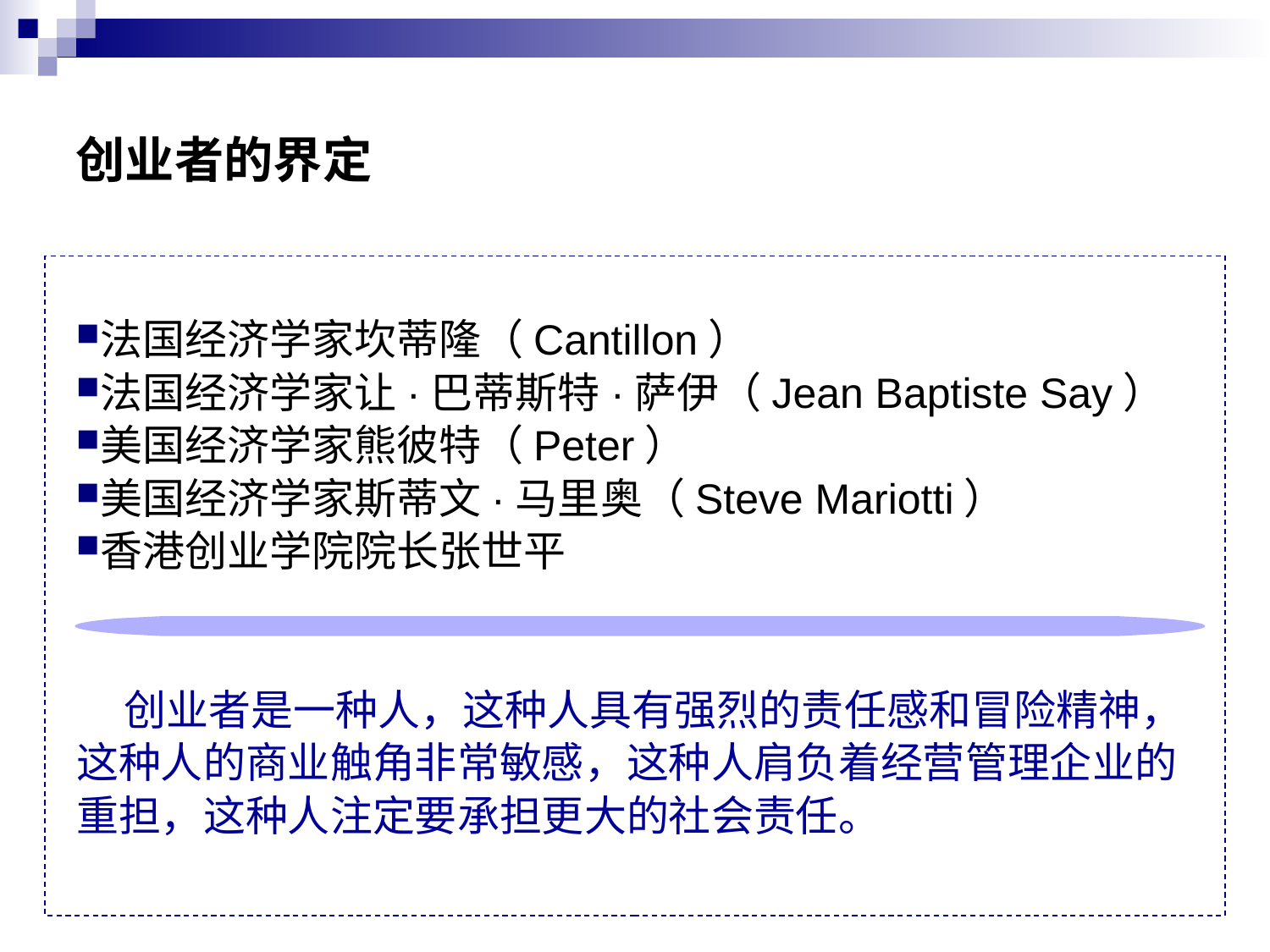

# 创业者的界定

法国经济学家坎蒂隆（Cantillon）
法国经济学家让·巴蒂斯特·萨伊（Jean Baptiste Say）
美国经济学家熊彼特（Peter）
美国经济学家斯蒂文·马里奥（Steve Mariotti）
香港创业学院院长张世平

    创业者是一种人，这种人具有强烈的责任感和冒险精神，这种人的商业触角非常敏感，这种人肩负着经营管理企业的重担，这种人注定要承担更大的社会责任。